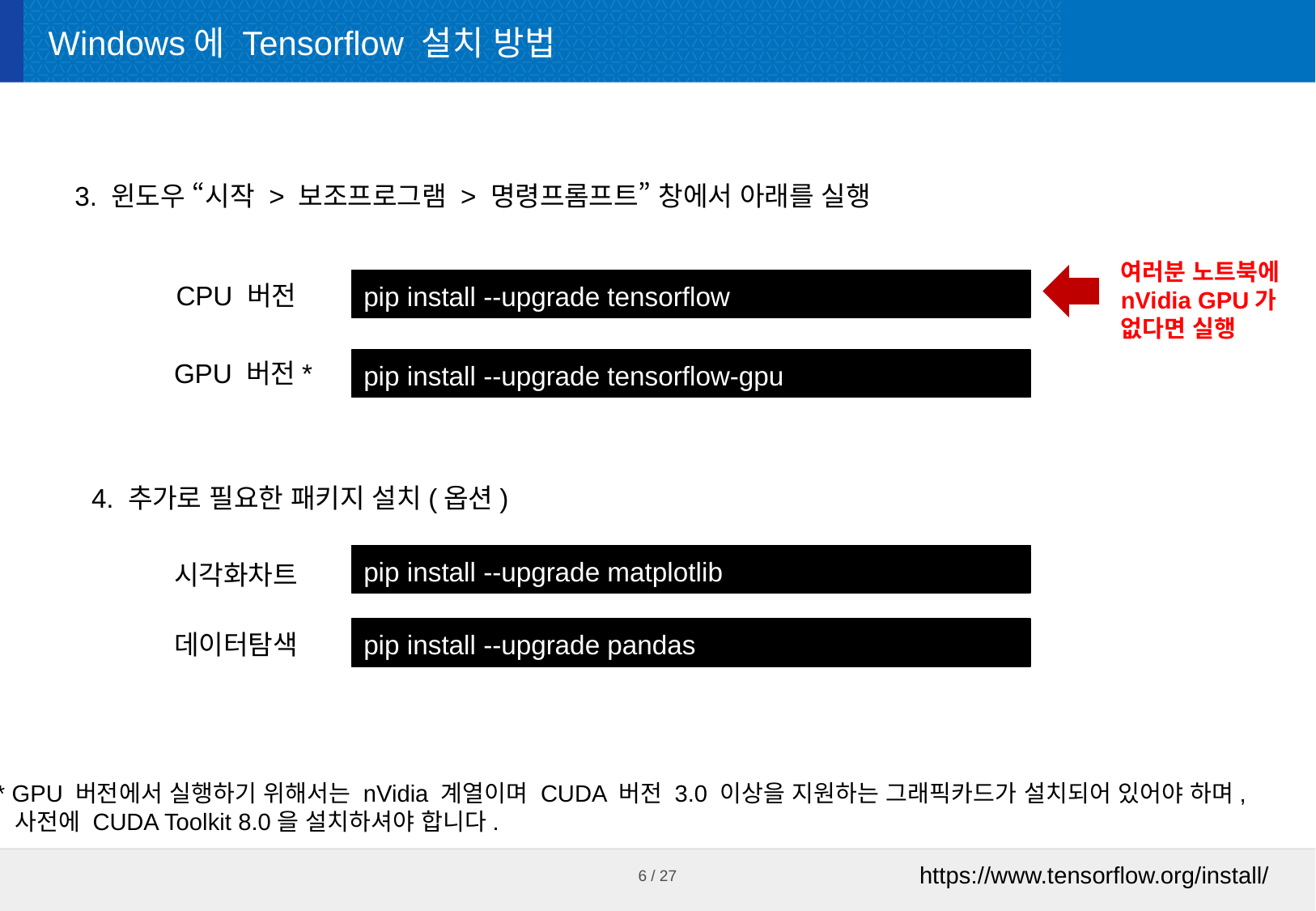

# Windows에 Tensorflow 설치 방법
3. 윈도우 “시작 > 보조프로그램 > 명령프롬프트” 창에서 아래를 실행
여러분 노트북에
nVidia GPU가
없다면 실행

pip install --upgrade tensorflow
CPU 버전
GPU 버전*
pip install --upgrade tensorflow-gpu
4. 추가로 필요한 패키지 설치(옵션)
pip install --upgrade matplotlib
시각화차트
pip install --upgrade pandas
데이터탐색
* GPU 버전에서 실행하기 위해서는 nVidia 계열이며 CUDA 버전 3.0 이상을 지원하는 그래픽카드가 설치되어 있어야 하며,
  사전에 CUDA Toolkit 8.0을 설치하셔야 합니다.
https://www.tensorflow.org/install/